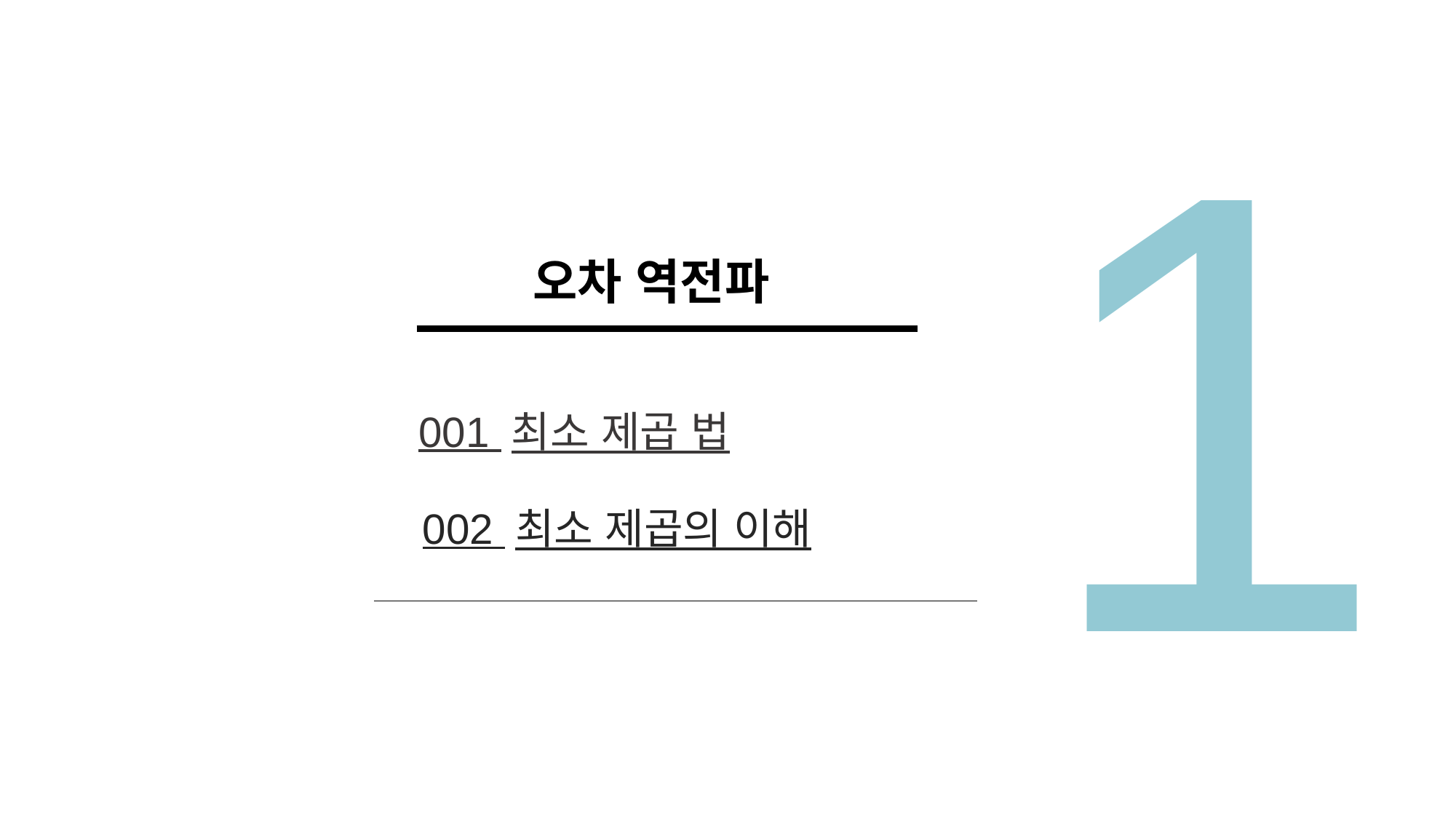

1
오차 역전파
001 최소 제곱 법
002 최소 제곱의 이해